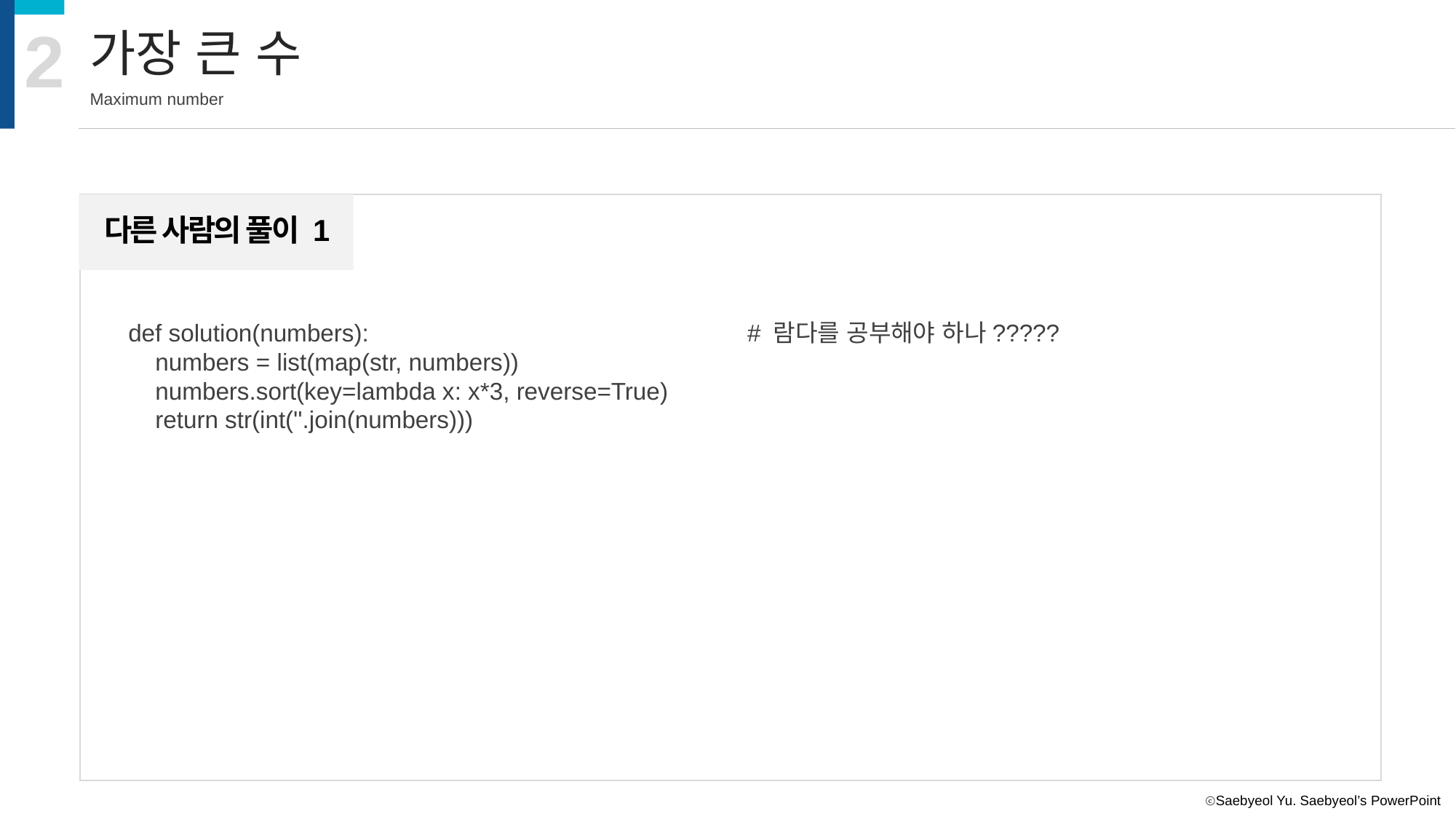

2
가장 큰 수
Maximum number

다른 사람의 풀이 1

def solution(numbers):
    numbers = list(map(str, numbers))
    numbers.sort(key=lambda x: x*3, reverse=True)
    return str(int(''.join(numbers)))
# 람다를 공부해야 하나?????